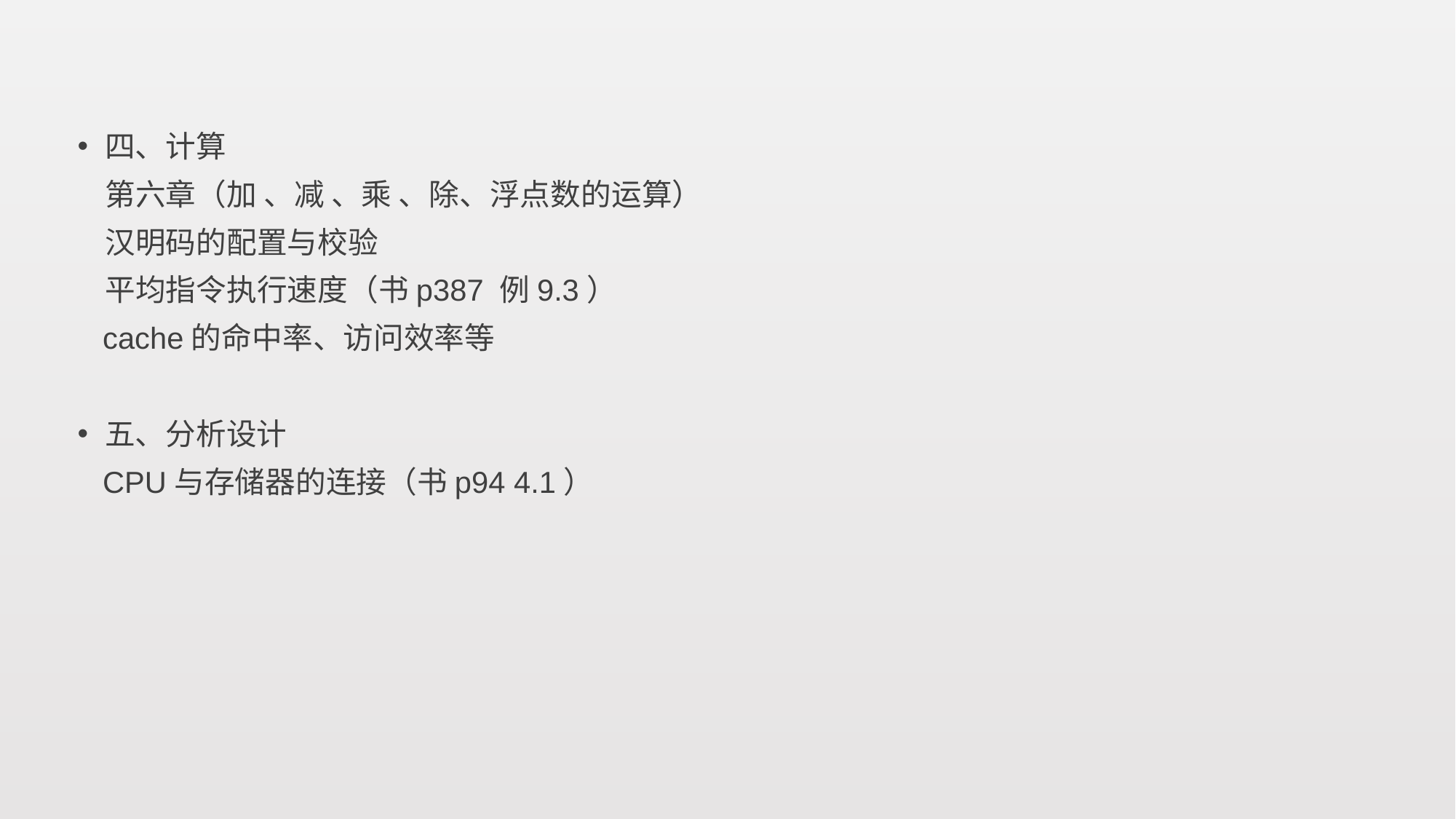

四、计算
   第六章（加 、减 、乘 、除、浮点数的运算）
   汉明码的配置与校验
   平均指令执行速度（书p387 例9.3）
   cache的命中率、访问效率等

五、分析设计
   CPU与存储器的连接（书p94 4.1）